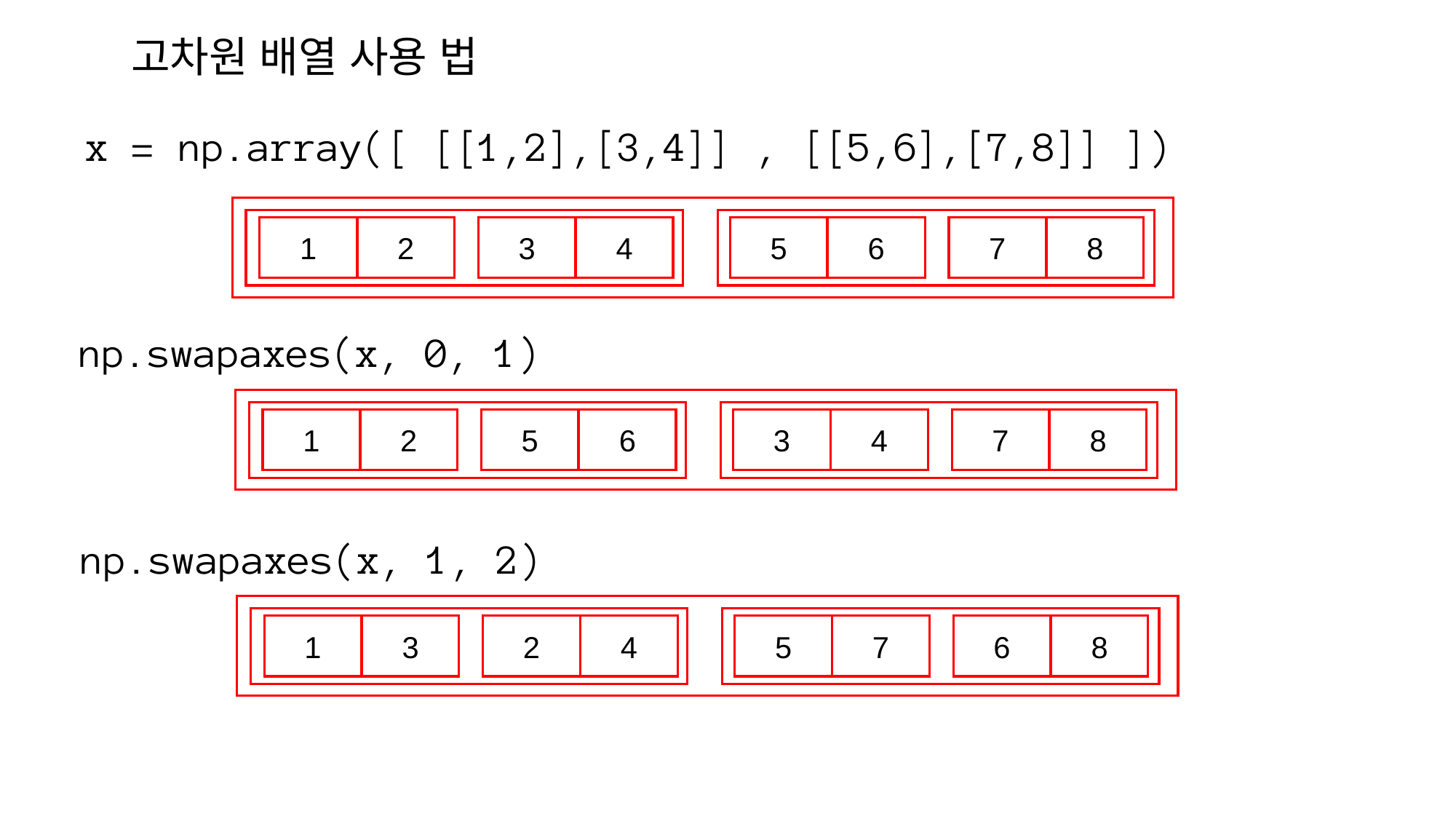

고차원 배열 사용 법
x = np.array([ [[1,2],[3,4]] , [[5,6],[7,8]] ])

2
1
4
3
6
5
8
7
np.swapaxes(x, 0, 1)

2
1
6
5
4
3
8
7
np.swapaxes(x, 1, 2)

3
1
4
2
7
5
8
6